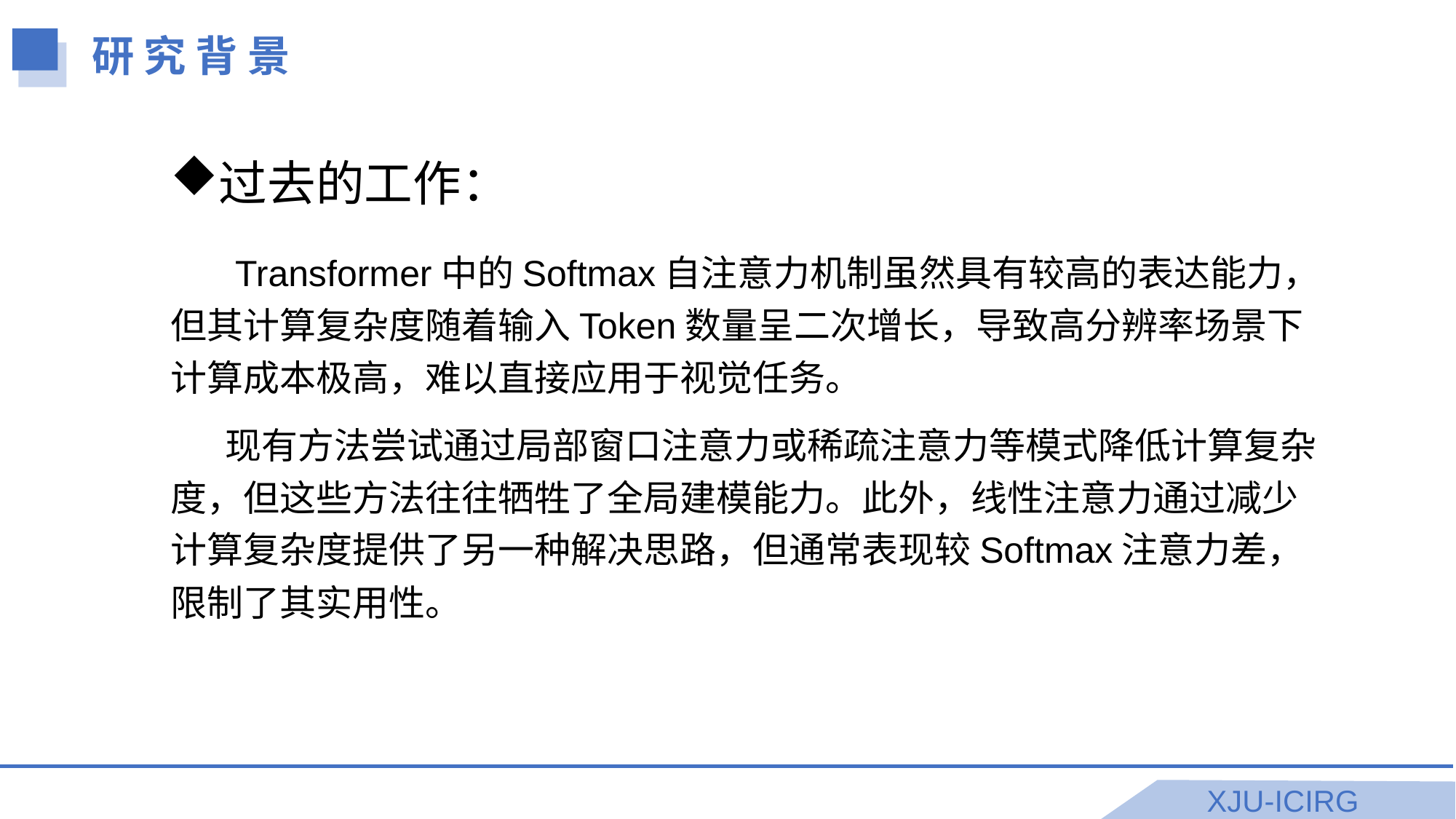

研 究 背 景

过去的工作：
 Transformer中的Softmax自注意力机制虽然具有较高的表达能力，但其计算复杂度随着输入Token数量呈二次增长，导致高分辨率场景下计算成本极高，难以直接应用于视觉任务。
现有方法尝试通过局部窗口注意力或稀疏注意力等模式降低计算复杂度，但这些方法往往牺牲了全局建模能力。此外，线性注意力通过减少计算复杂度提供了另一种解决思路，但通常表现较Softmax注意力差，限制了其实用性。
XJU-ICIRG